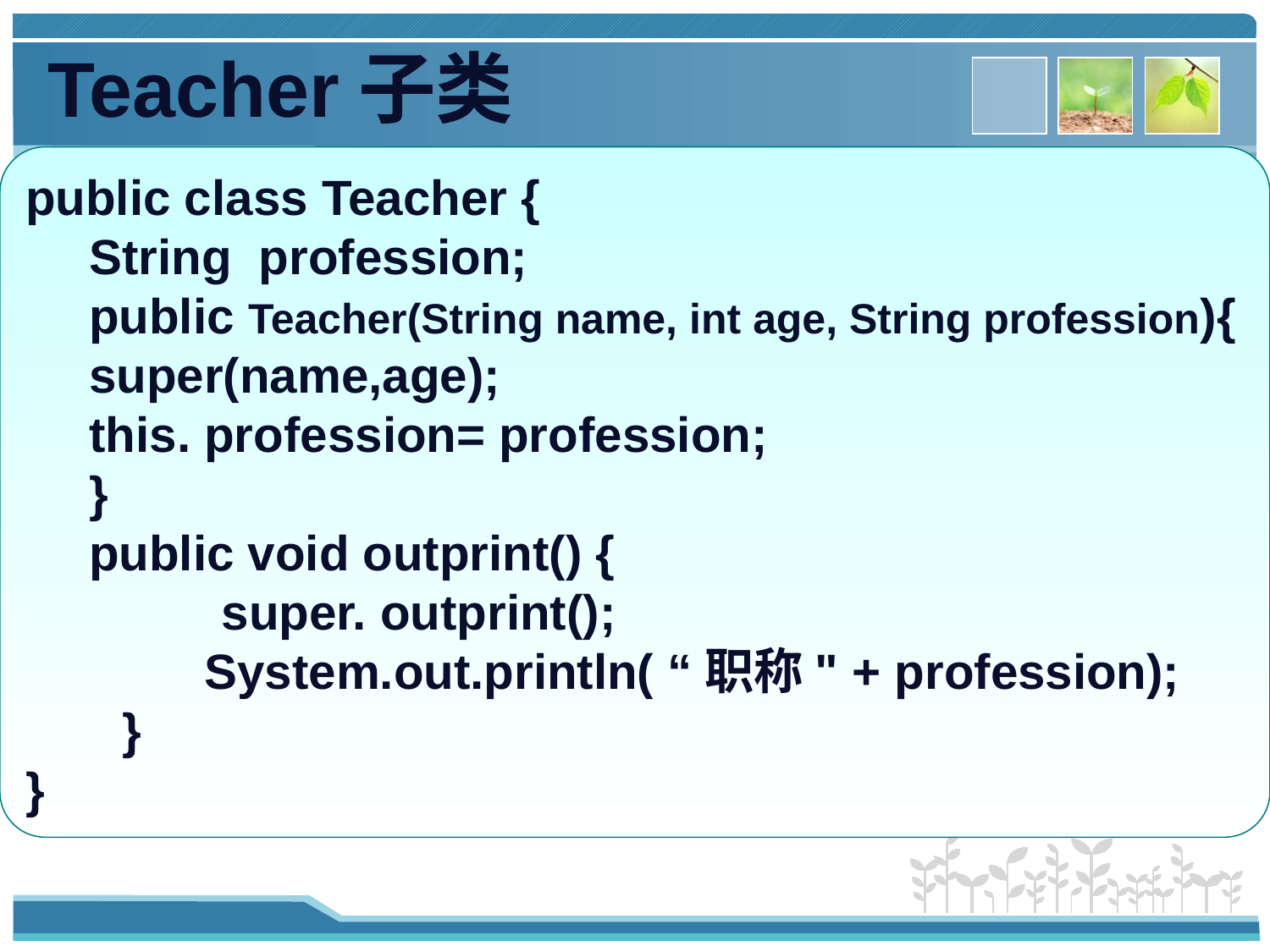

Teacher子类
public class Teacher {
String  profession;
public Teacher(String name, int age, String profession){
super(name,age);
this. profession= profession;
}
public void outprint() {
	     super. outprint();
             System.out.println( “职称" + profession);
       }
}